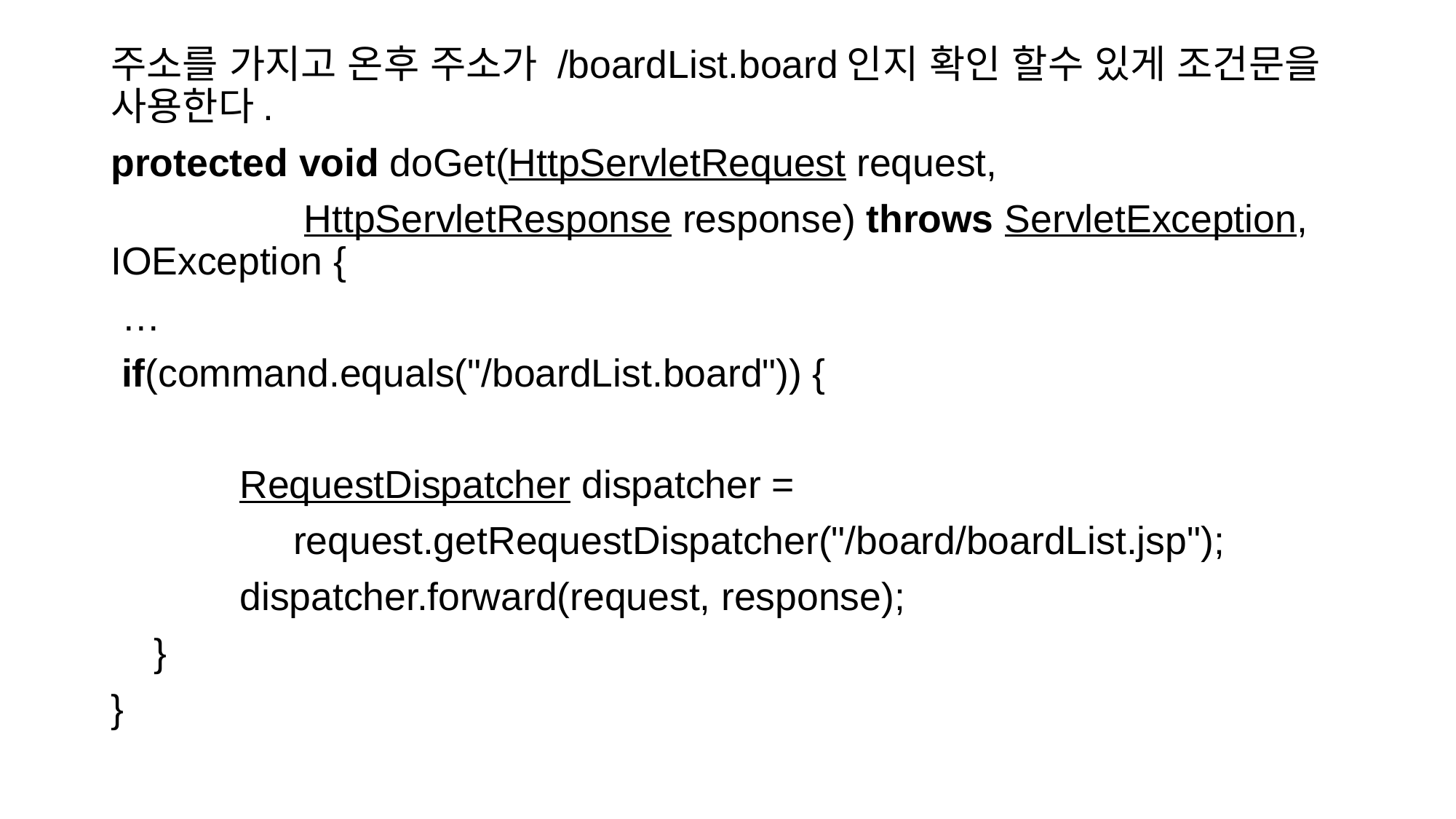

주소를 가지고 온후 주소가 /boardList.board인지 확인 할수 있게 조건문을 사용한다.
protected void doGet(HttpServletRequest request,
                  HttpServletResponse response) throws ServletException, IOException {
 …
 if(command.equals("/boardList.board")) {

            RequestDispatcher dispatcher =
                 request.getRequestDispatcher("/board/boardList.jsp");
            dispatcher.forward(request, response);
    }
}